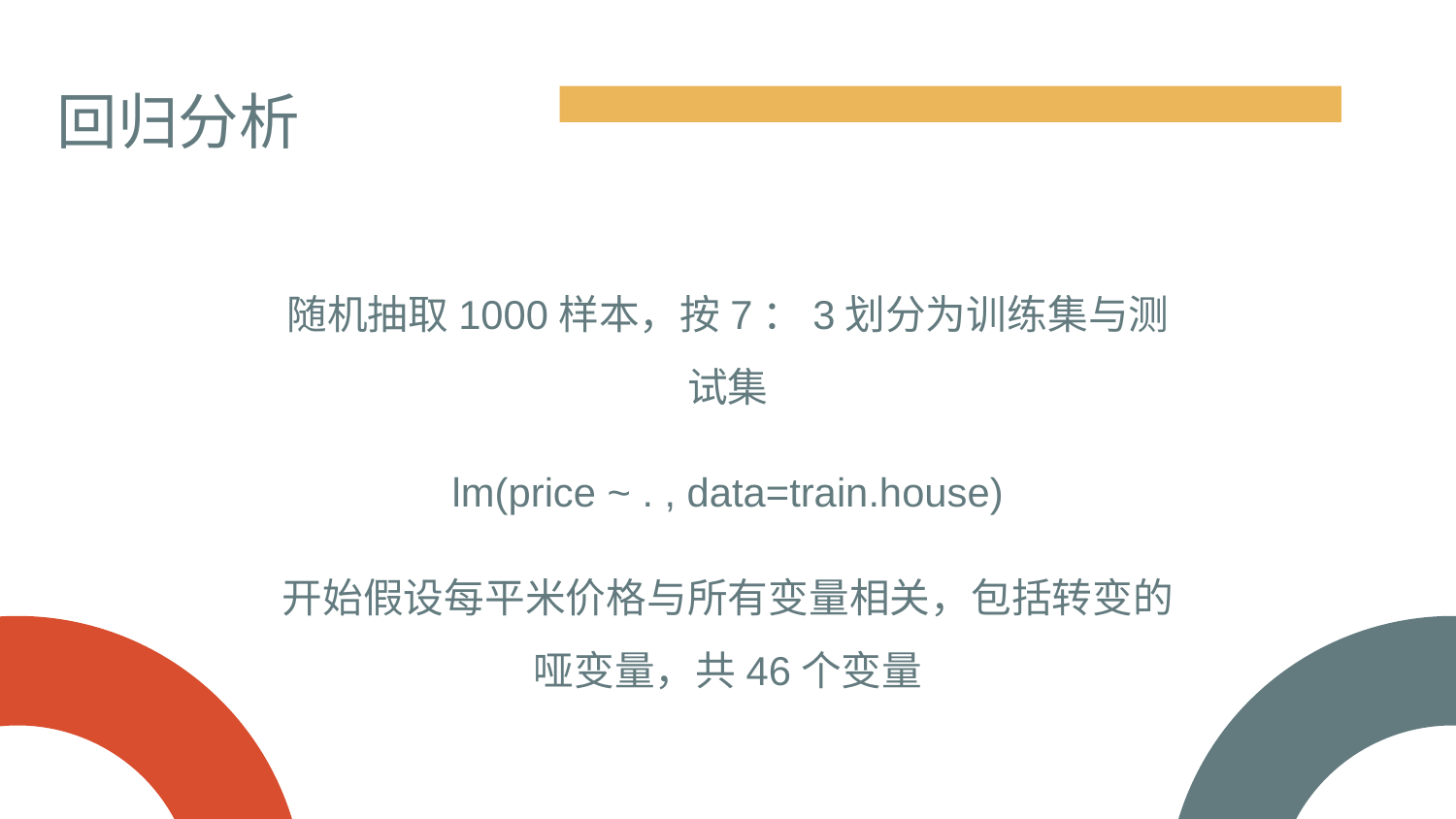

# 回归分析
随机抽取1000样本，按7：3划分为训练集与测试集
lm(price ~ . , data=train.house)
开始假设每平米价格与所有变量相关，包括转变的哑变量，共46个变量